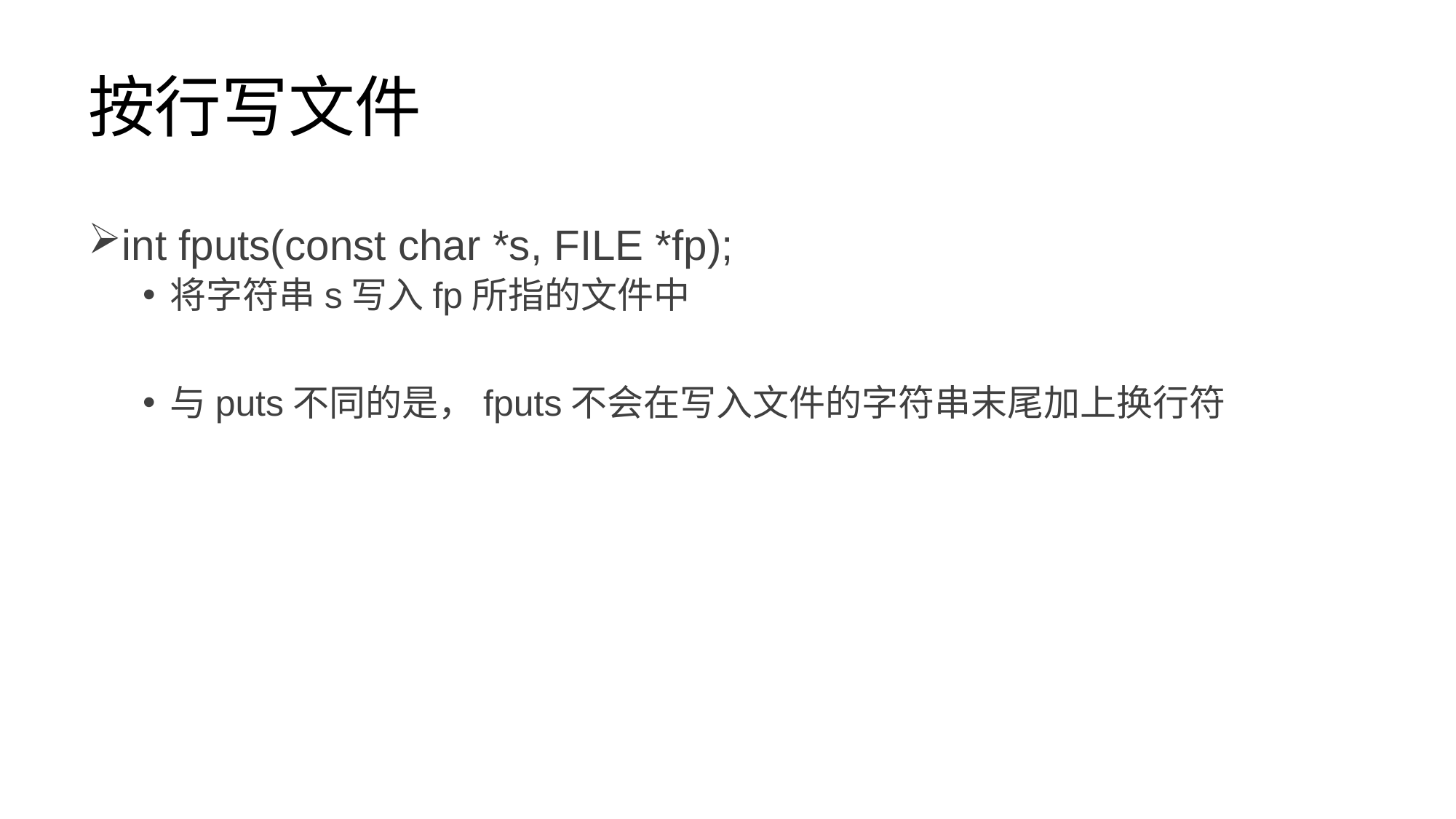

# 按行写文件
int fputs(const char *s, FILE *fp);
将字符串s写入fp所指的文件中

与puts不同的是，fputs不会在写入文件的字符串末尾加上换行符